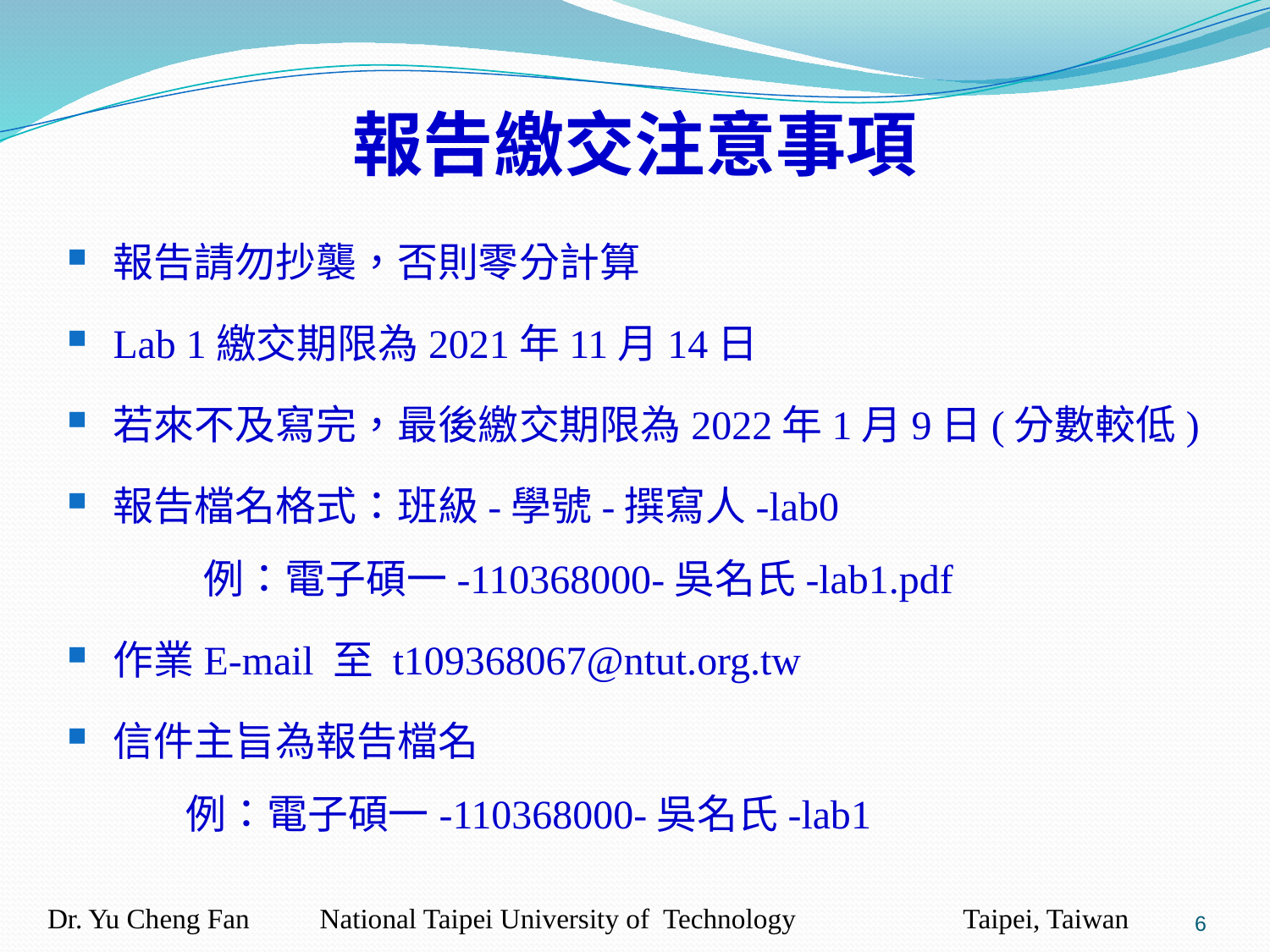

報告繳交注意事項
報告請勿抄襲，否則零分計算
Lab 1繳交期限為2021年11月14日
若來不及寫完，最後繳交期限為2022年1月9日(分數較低)
報告檔名格式：班級-學號-撰寫人-lab0
        例：電子碩一-110368000-吳名氏-lab1.pdf
作業E-mail 至 t109368067@ntut.org.tw
信件主旨為報告檔名
        例：電子碩一-110368000-吳名氏-lab1
6
Dr. Yu Cheng Fan          National Taipei University of  Technology                        Taipei, Taiwan